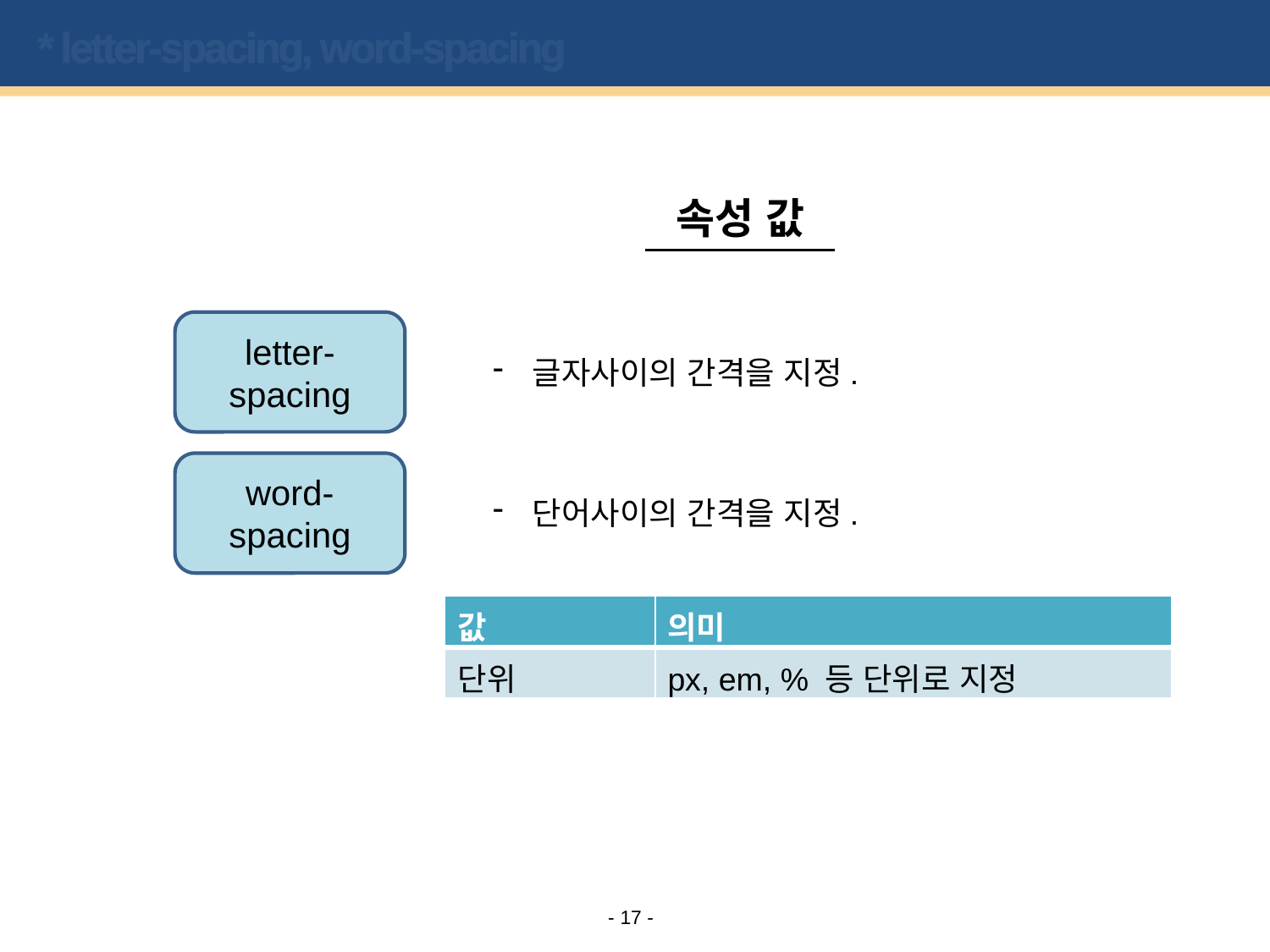

# * letter-spacing, word-spacing
속성 값
letter-spacing
글자사이의 간격을 지정.
word-spacing
단어사이의 간격을 지정.
| 값 | 의미 |
| --- | --- |
| 단위 | px, em, % 등 단위로 지정 |